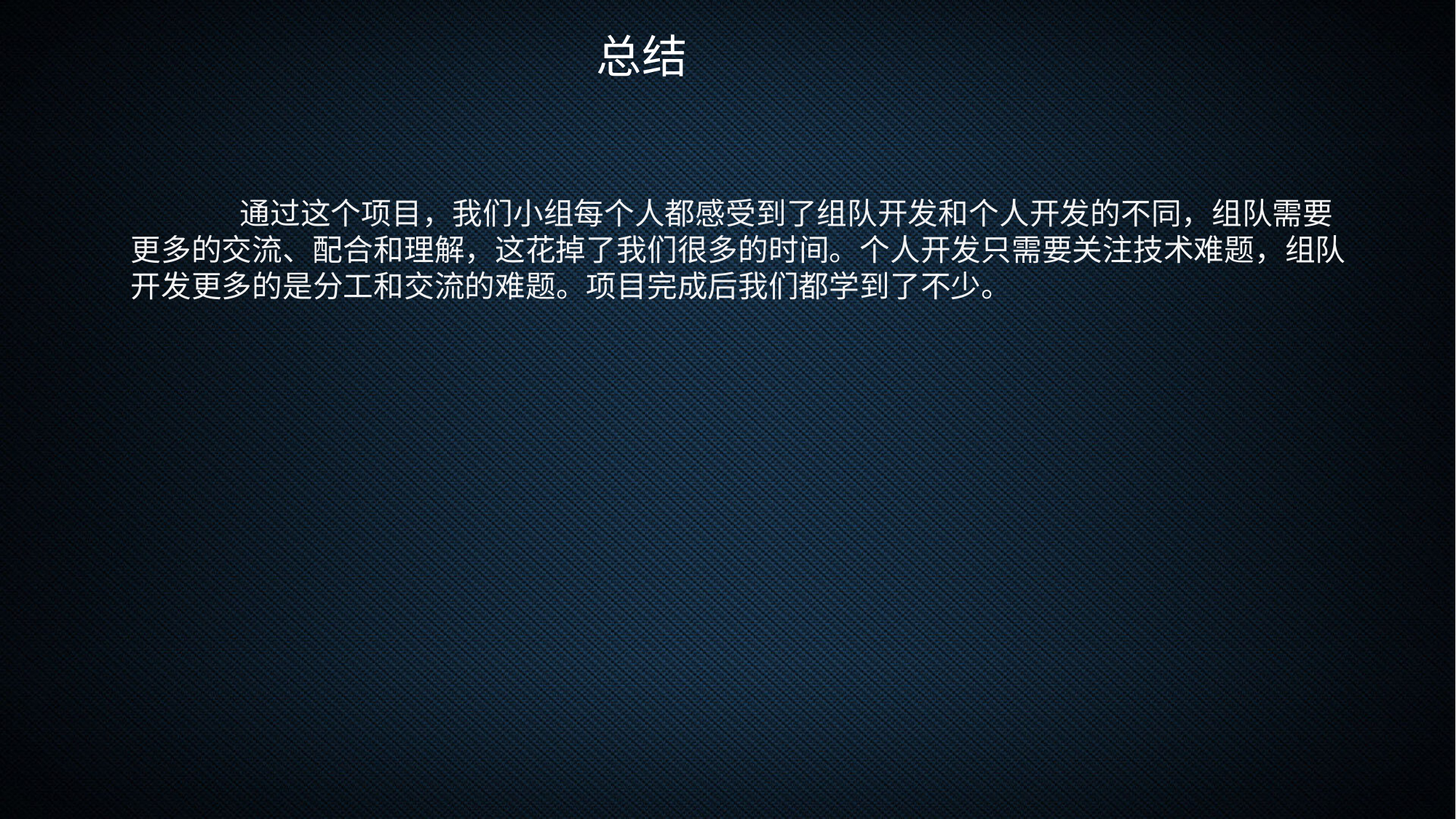

总结
	通过这个项目，我们小组每个人都感受到了组队开发和个人开发的不同，组队需要更多的交流、配合和理解，这花掉了我们很多的时间。个人开发只需要关注技术难题，组队开发更多的是分工和交流的难题。项目完成后我们都学到了不少。